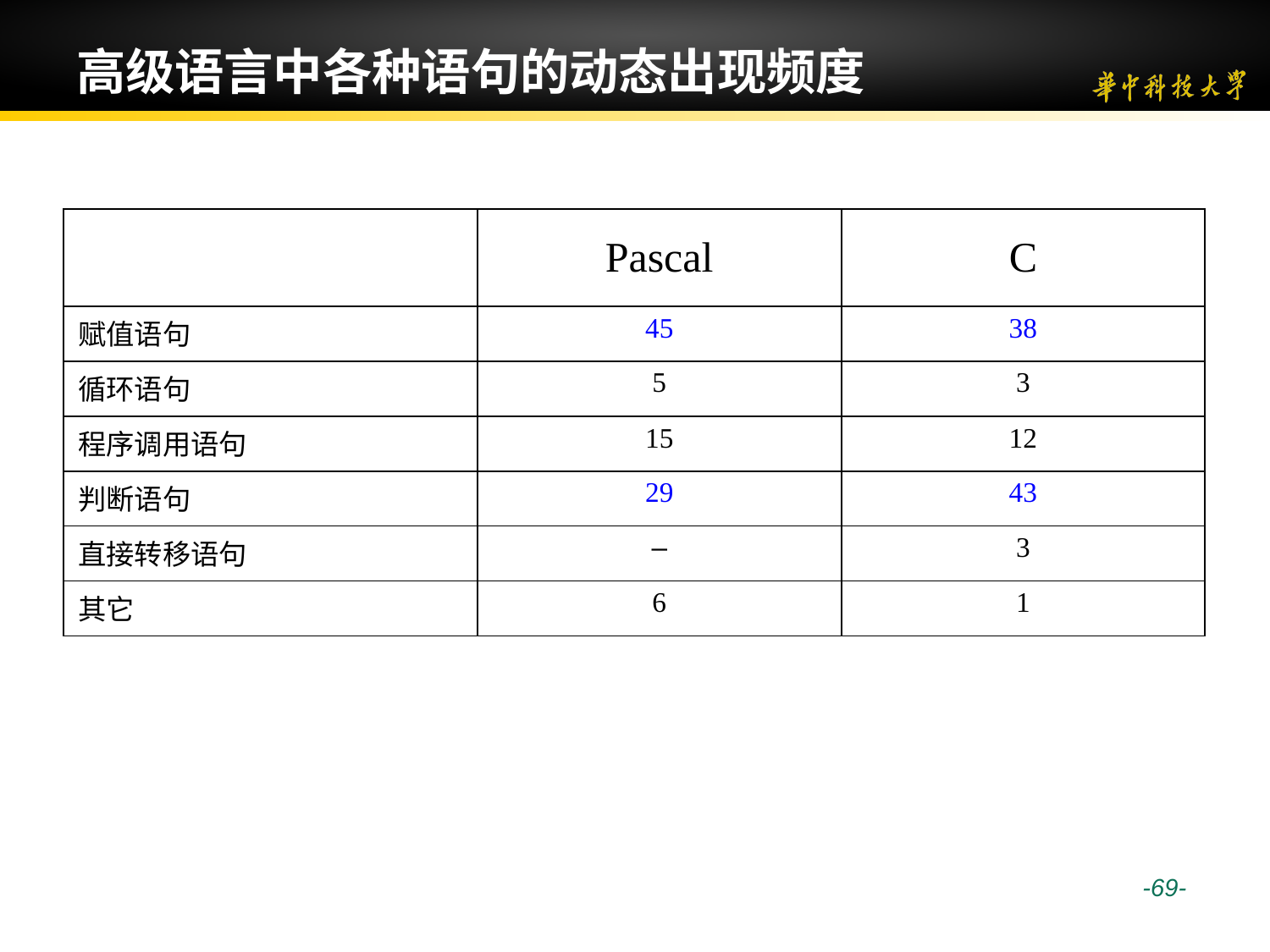

# 高级语言中各种语句的动态出现频度
|  | Pascal | C |
| --- | --- | --- |
| 赋值语句 | 45 | 38 |
| 循环语句 | 5 | 3 |
| 程序调用语句 | 15 | 12 |
| 判断语句 | 29 | 43 |
| 直接转移语句 | – | 3 |
| 其它 | 6 | 1 |
 -69-